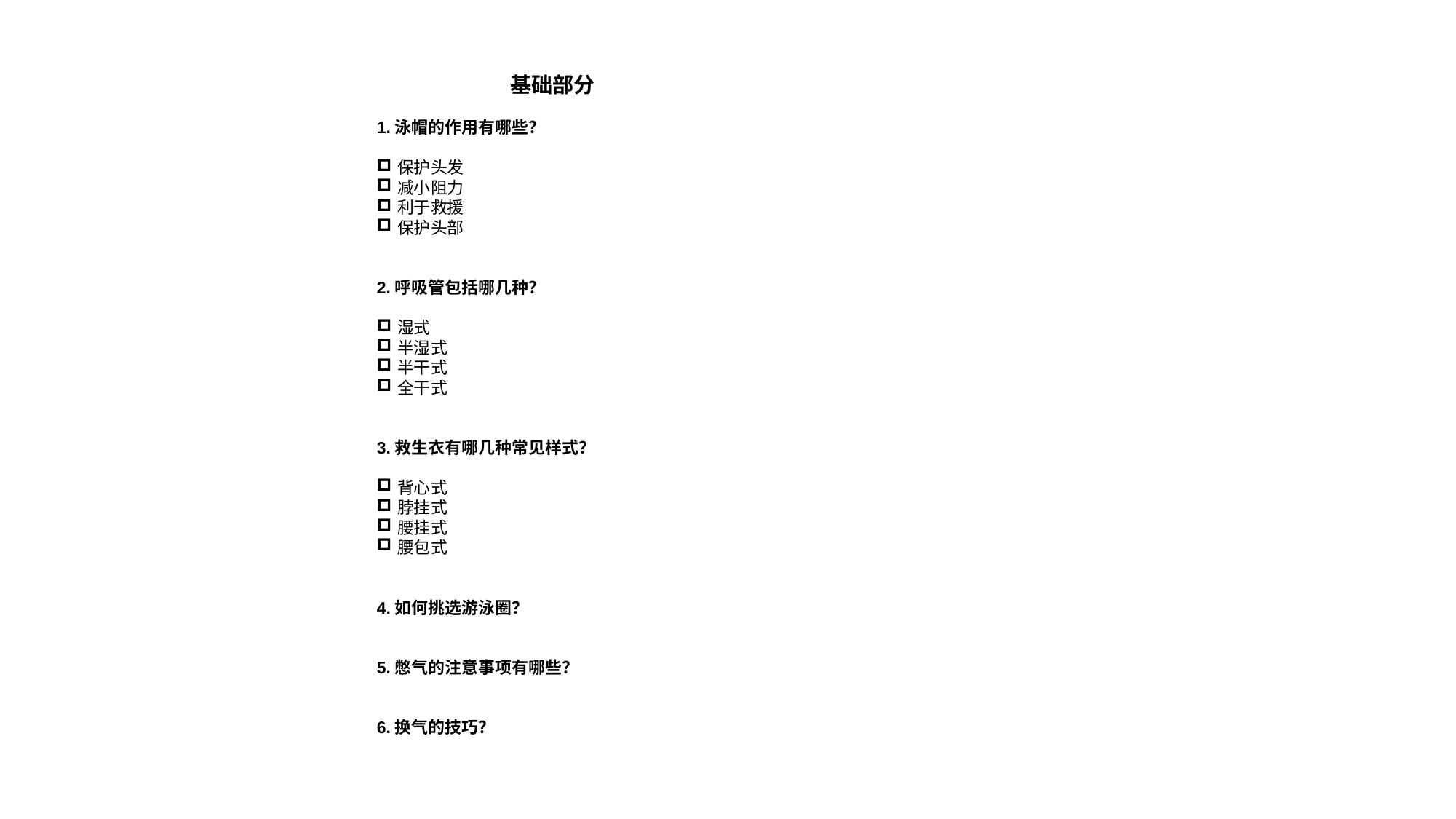

​ 基础部分
1.泳帽的作用有哪些？

保护头发
减小阻力
利于救援
保护头部

2.呼吸管包括哪几种？

湿式
半湿式
半干式
全干式

3.救生衣有哪几种常见样式？

背心式
脖挂式
腰挂式
腰包式

4.如何挑选游泳圈？

5.憋气的注意事项有哪些？

6.换气的技巧？

    ​